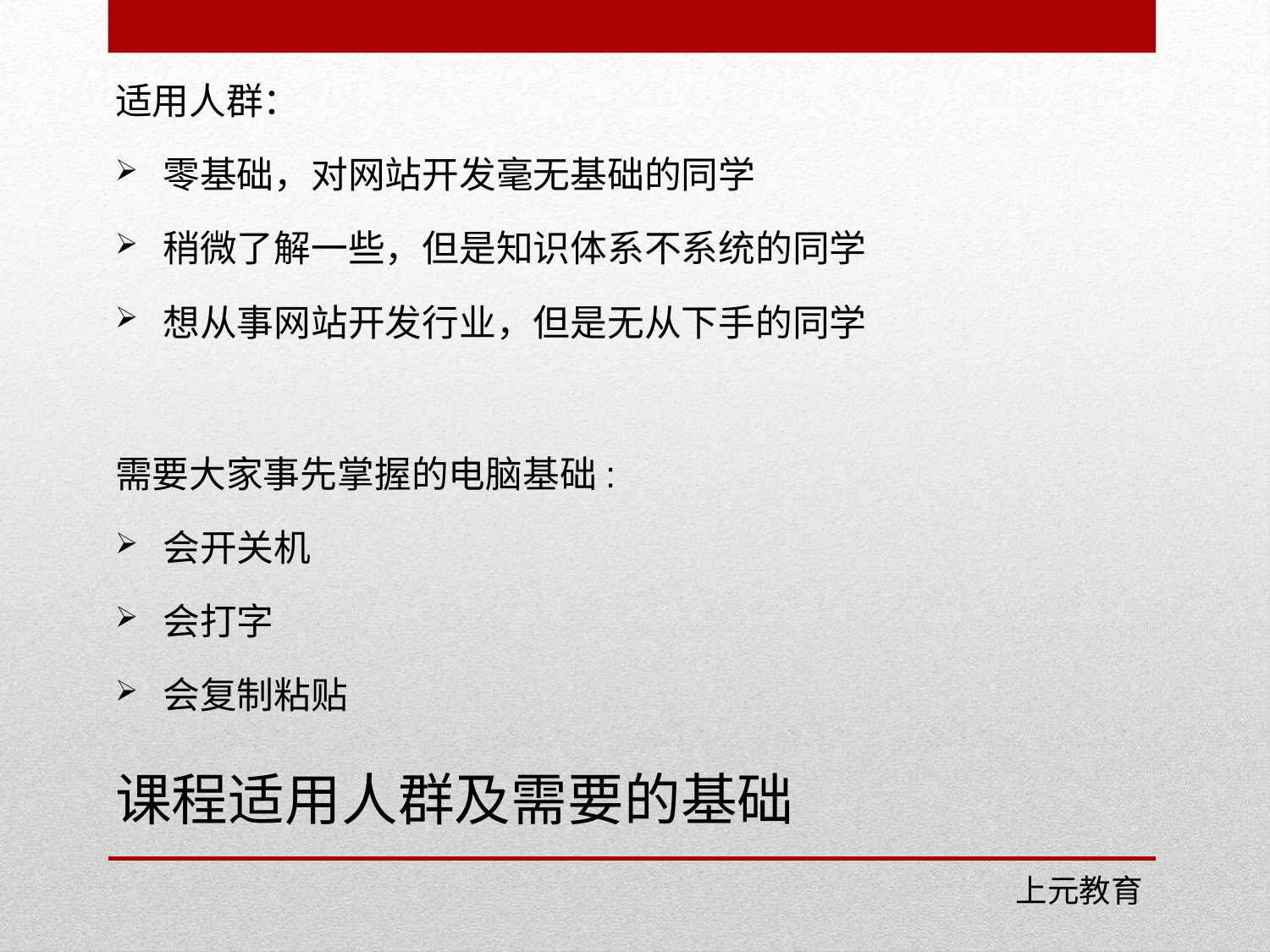

# 适用人群：
零基础，对网站开发毫无基础的同学
稍微了解一些，但是知识体系不系统的同学
想从事网站开发行业，但是无从下手的同学

需要大家事先掌握的电脑基础:
会开关机
会打字
会复制粘贴
课程适用人群及需要的基础

           上元教育